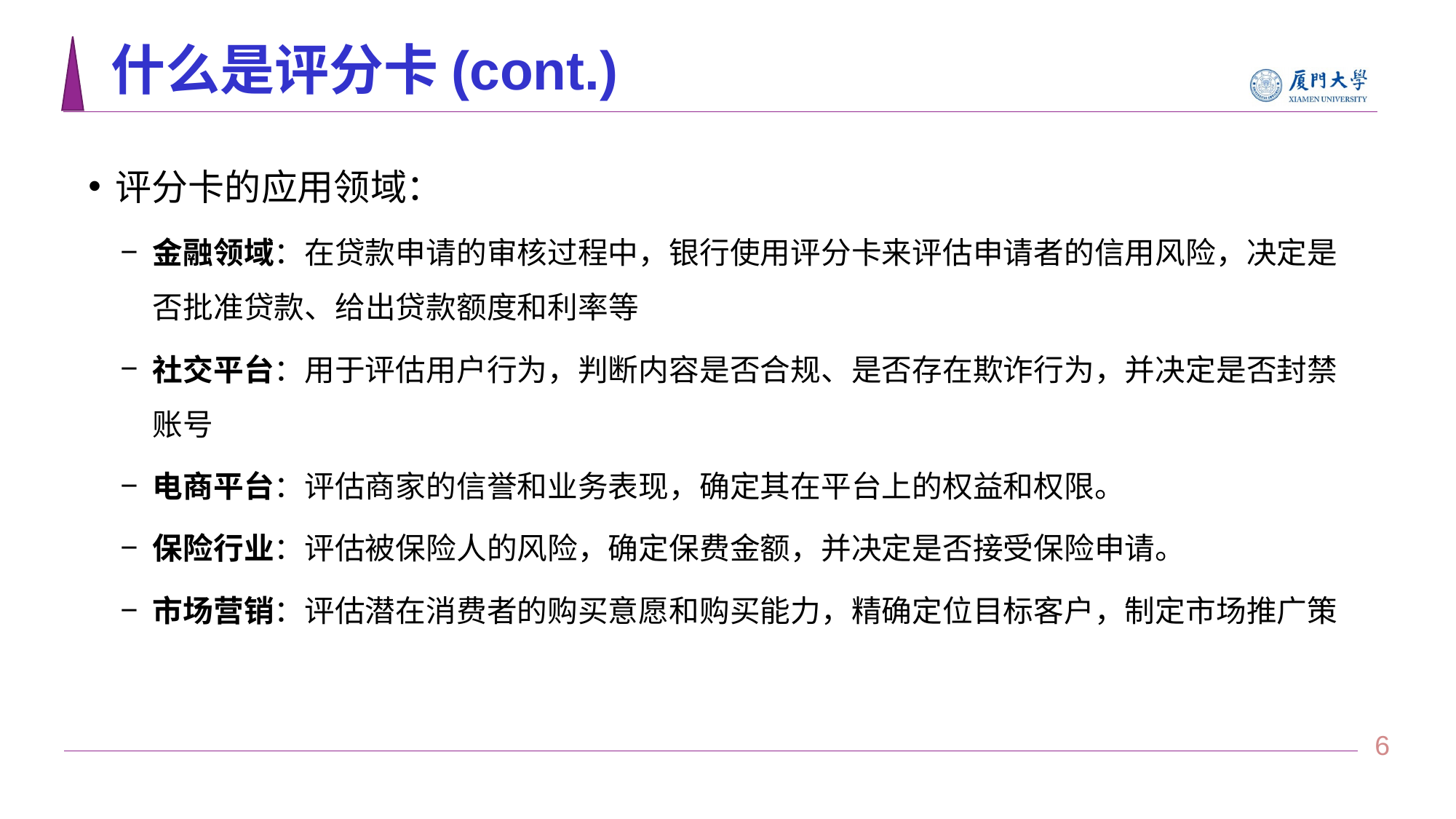

# 什么是评分卡(cont.)
评分卡的应用领域：
金融领域‌：在贷款申请的审核过程中，银行使用评分卡来评估申请者的信用风险，决定是否批准贷款、给出贷款额度和利率等
社交平台‌：用于评估用户行为，判断内容是否合规、是否存在欺诈行为，并决定是否封禁账号
电商平台：评估商家的信誉和业务表现，确定其在平台上的权益和权限。
保险行业：评估被保险人的风险，确定保费金额，并决定是否接受保险申请。
市场营销：评估潜在消费者的购买意愿和购买能力，精确定位目标客户，制定市场推广策

6